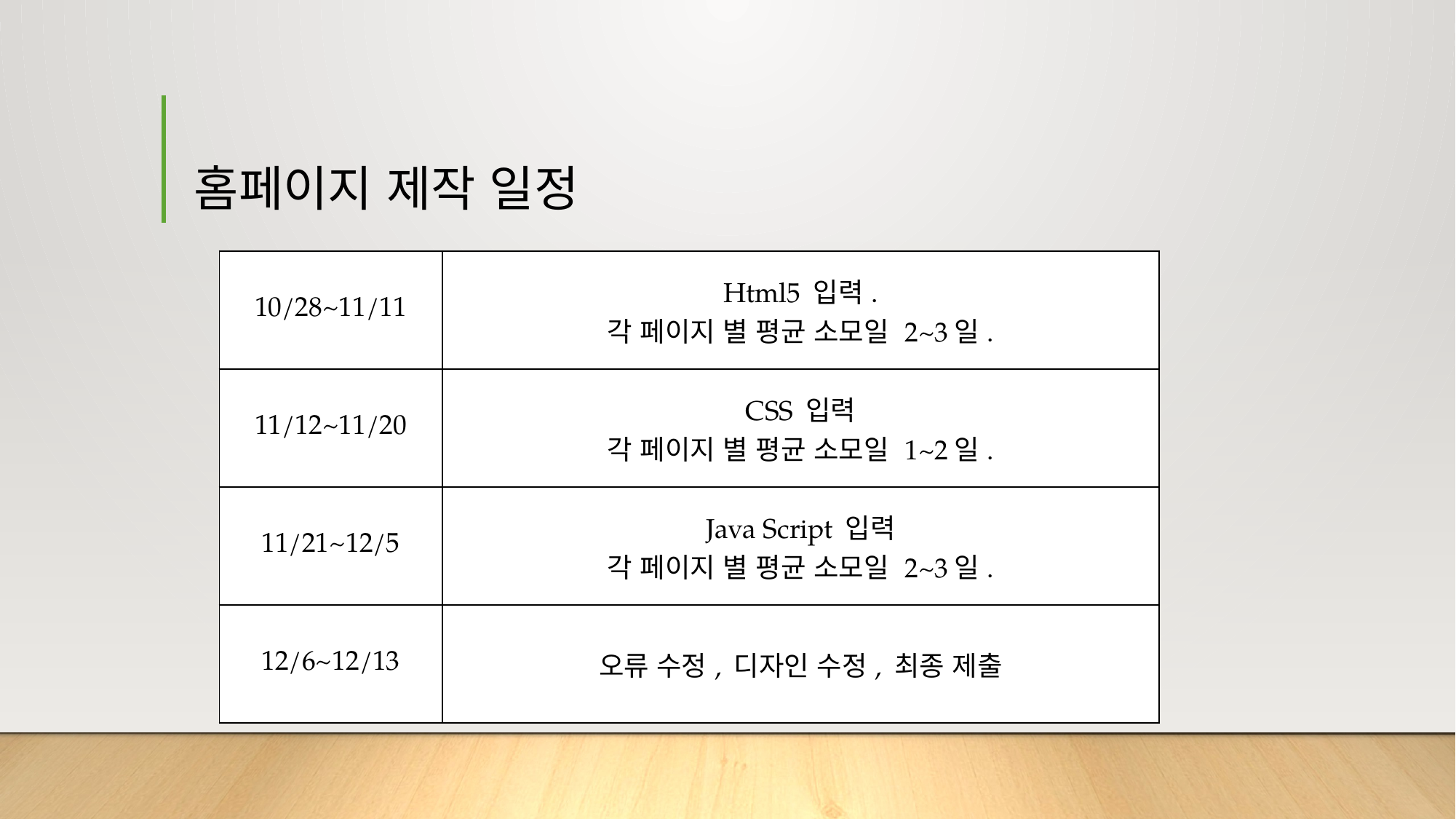

# 홈페이지 제작 일정
| 10/28~11/11 | Html5 입력. 각 페이지 별 평균 소모일 2~3일. |
| --- | --- |
| 11/12~11/20 | CSS 입력 각 페이지 별 평균 소모일 1~2일. |
| 11/21~12/5 | Java Script 입력 각 페이지 별 평균 소모일 2~3일. |
| 12/6~12/13 | 오류 수정, 디자인 수정, 최종 제출 |